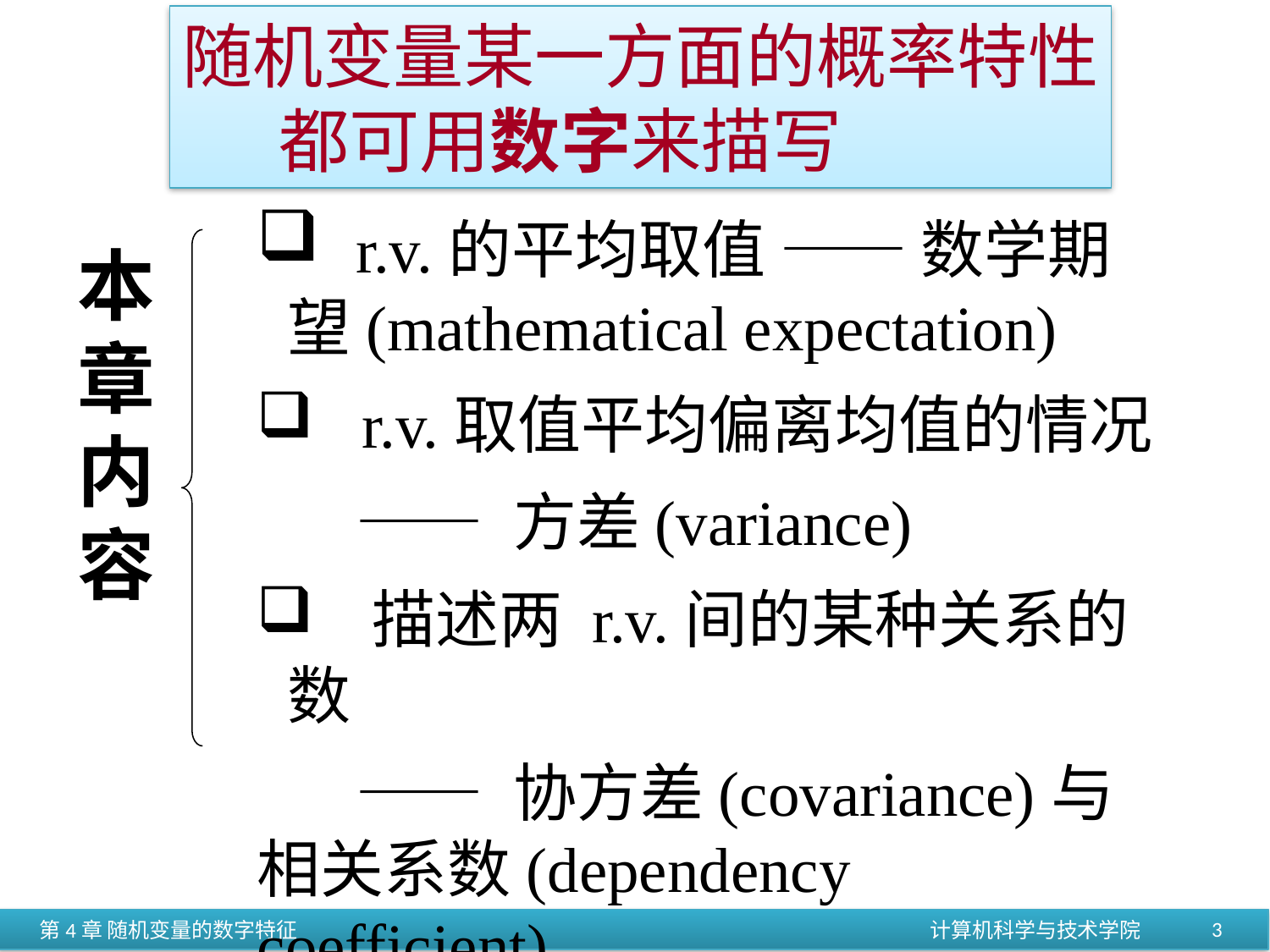

随机变量某一方面的概率特性
     都可用数字来描写
  r.v.的平均取值 —— 数学期望(mathematical expectation)
   r.v.取值平均偏离均值的情况
       —— 方差(variance)
   描述两 r.v.间的某种关系的数
       —— 协方差(covariance)与相关系数(dependency  coefficient)

本
章
内
容